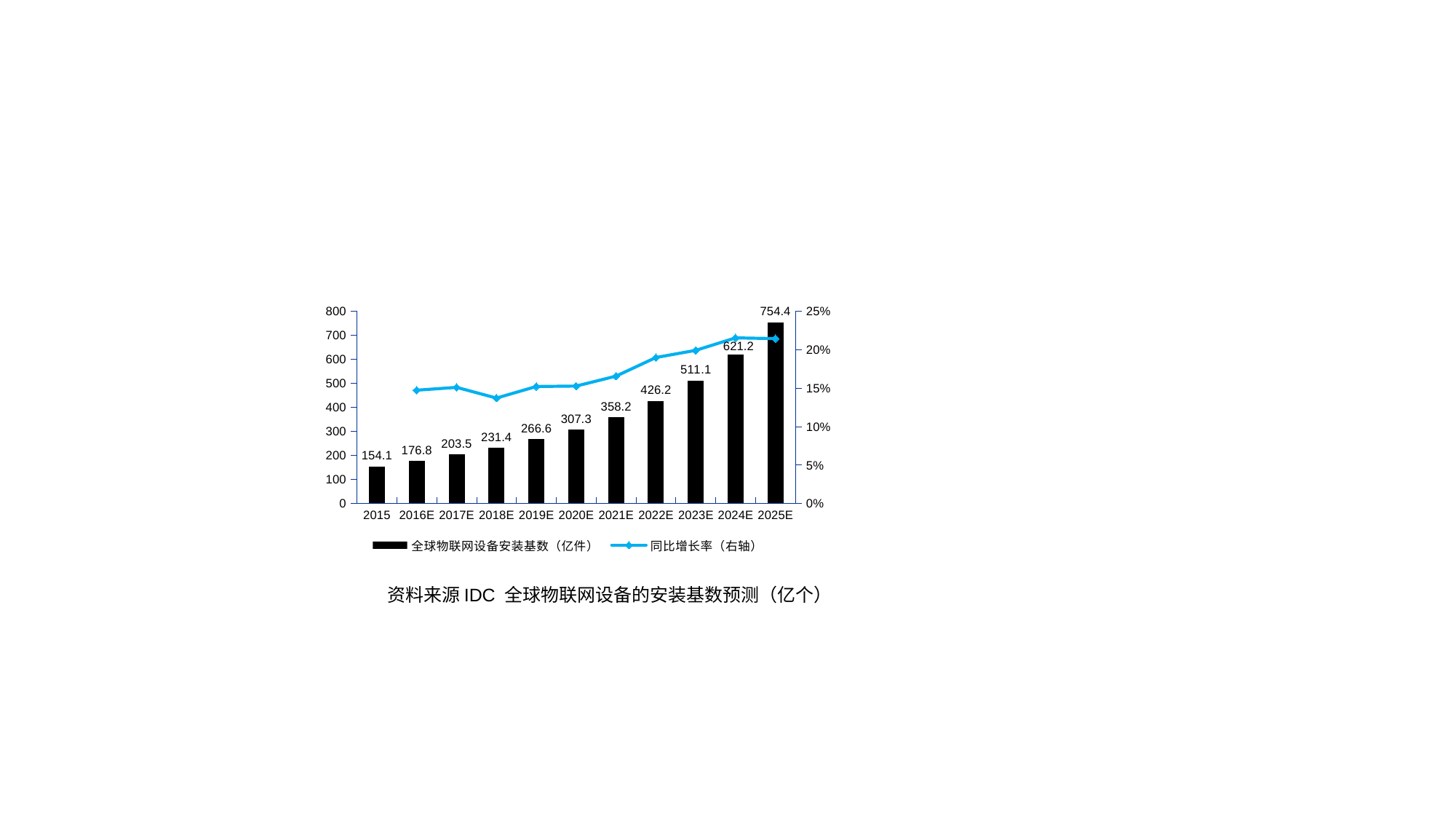

### Chart

| Category | 全球物联网设备安装基数（亿件） | 同比增长率（右轴） |
|---|---|---|
| 2015 | 154.1 | None |
| 2016E | 176.8 | 0.147306943543154 |
| 2017E | 203.5 | 0.151018099547511 |
| 2018E | 231.4 | 0.137100737100737 |
| 2019E | 266.6 | 0.152117545375972 |
| 2020E | 307.3 | 0.152663165791448 |
| 2021E | 358.2 | 0.165636186137325 |
| 2022E | 426.2 | 0.189838079285315 |
| 2023E | 511.1 | 0.199202252463632 |
| 2024E | 621.2 | 0.215417726472315 |
| 2025E | 754.4 | 0.214423696072118 |
资料来源IDC 全球物联网设备的安装基数预测（亿个）